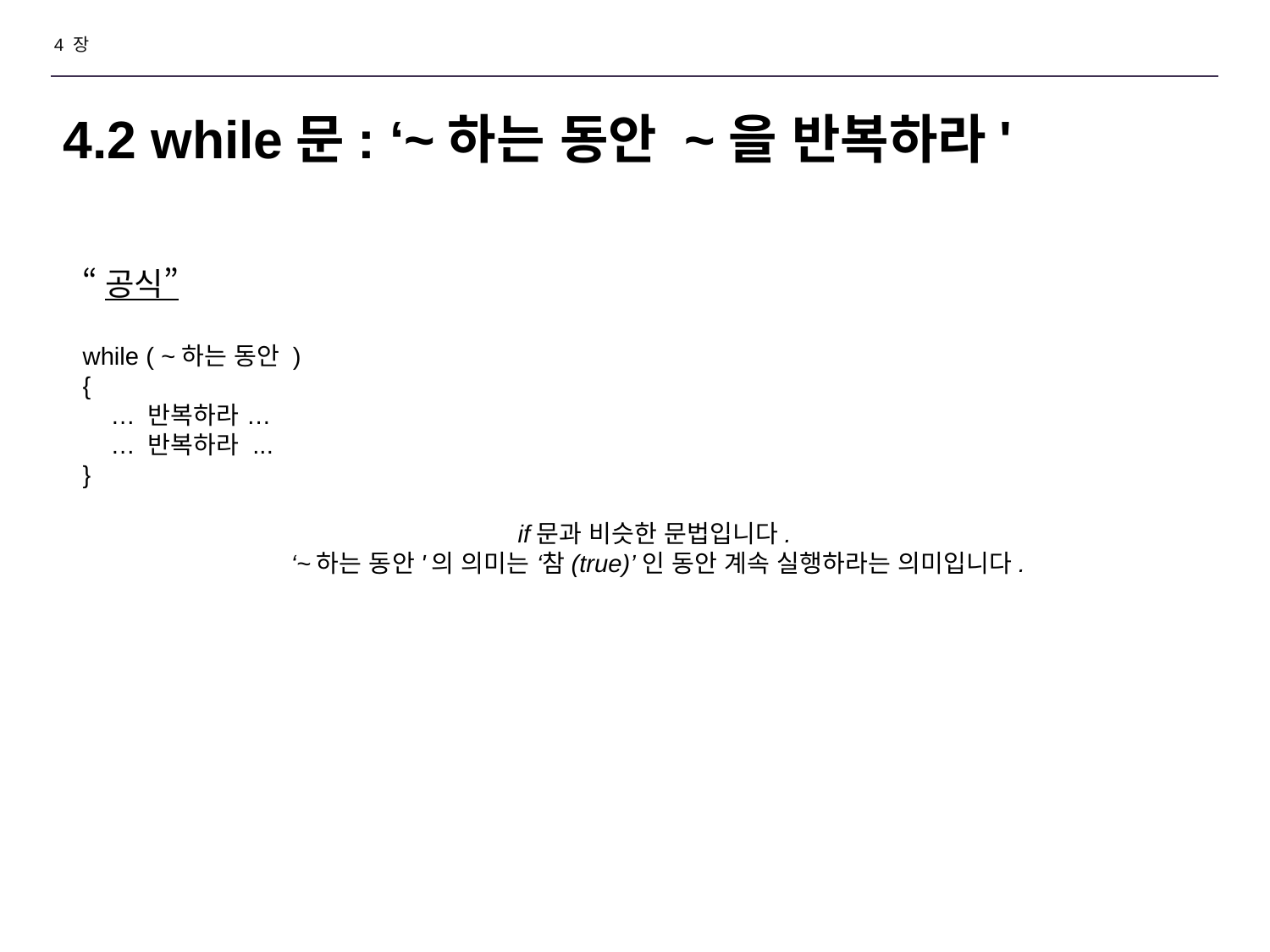

4 장
# 4.2 while문: ‘~하는 동안 ~을 반복하라'

“공식”

while ( ~하는 동안 )
{
    … 반복하라 …
    … 반복하라 ...
}

if문과 비슷한 문법입니다.
‘~하는 동안'의 의미는 ‘참(true)’인 동안 계속 실행하라는 의미입니다.